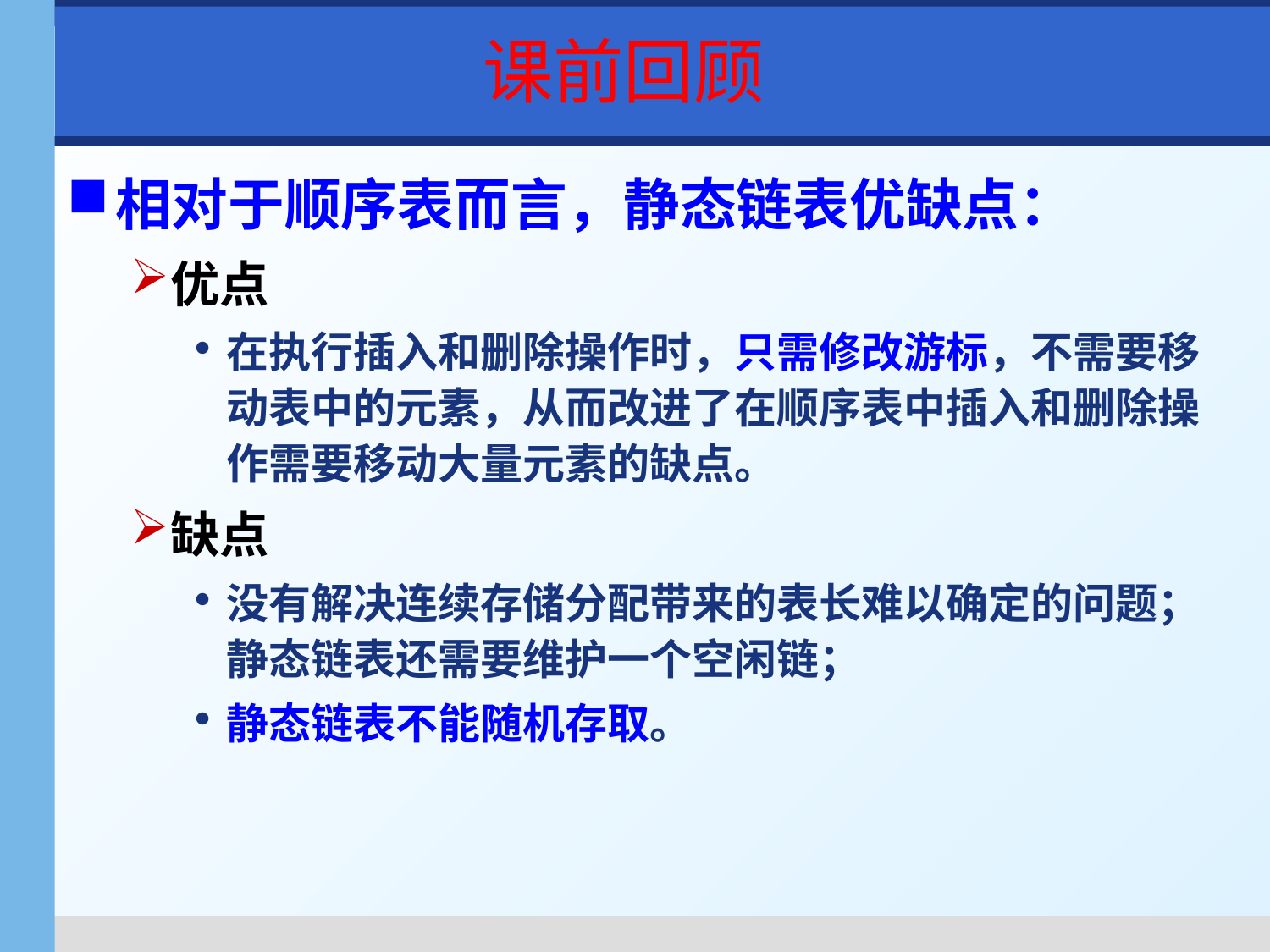

课前回顾
相对于顺序表而言，静态链表优缺点：
优点
在执行插入和删除操作时，只需修改游标，不需要移动表中的元素，从而改进了在顺序表中插入和删除操作需要移动大量元素的缺点。
缺点
没有解决连续存储分配带来的表长难以确定的问题；静态链表还需要维护一个空闲链；
静态链表不能随机存取。